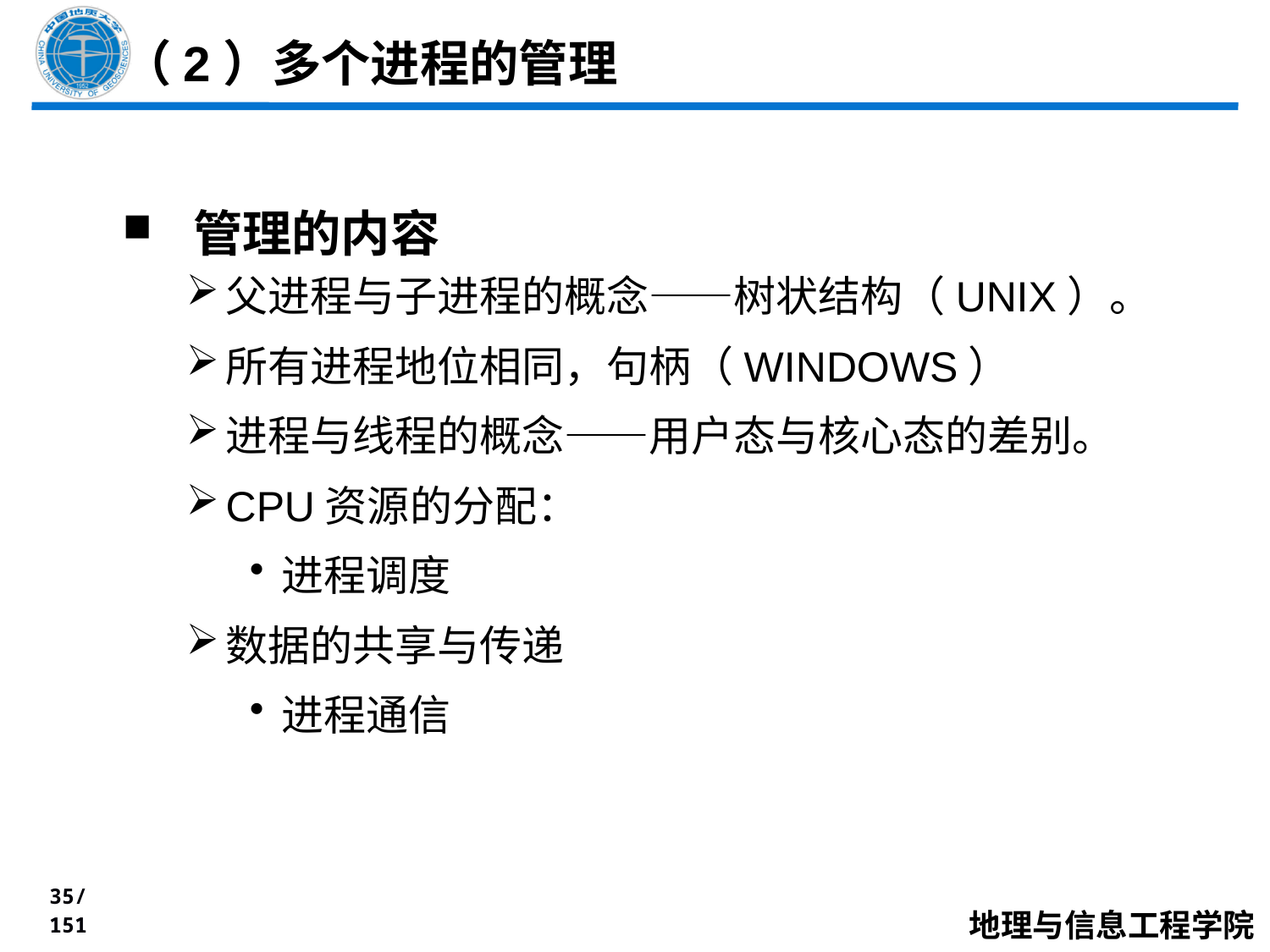

# （2）多个进程的管理
进程管理
 管理的内容
父进程与子进程的概念——树状结构（UNIX）。
所有进程地位相同，句柄（WINDOWS）
进程与线程的概念——用户态与核心态的差别。
CPU资源的分配：
进程调度
数据的共享与传递
进程通信